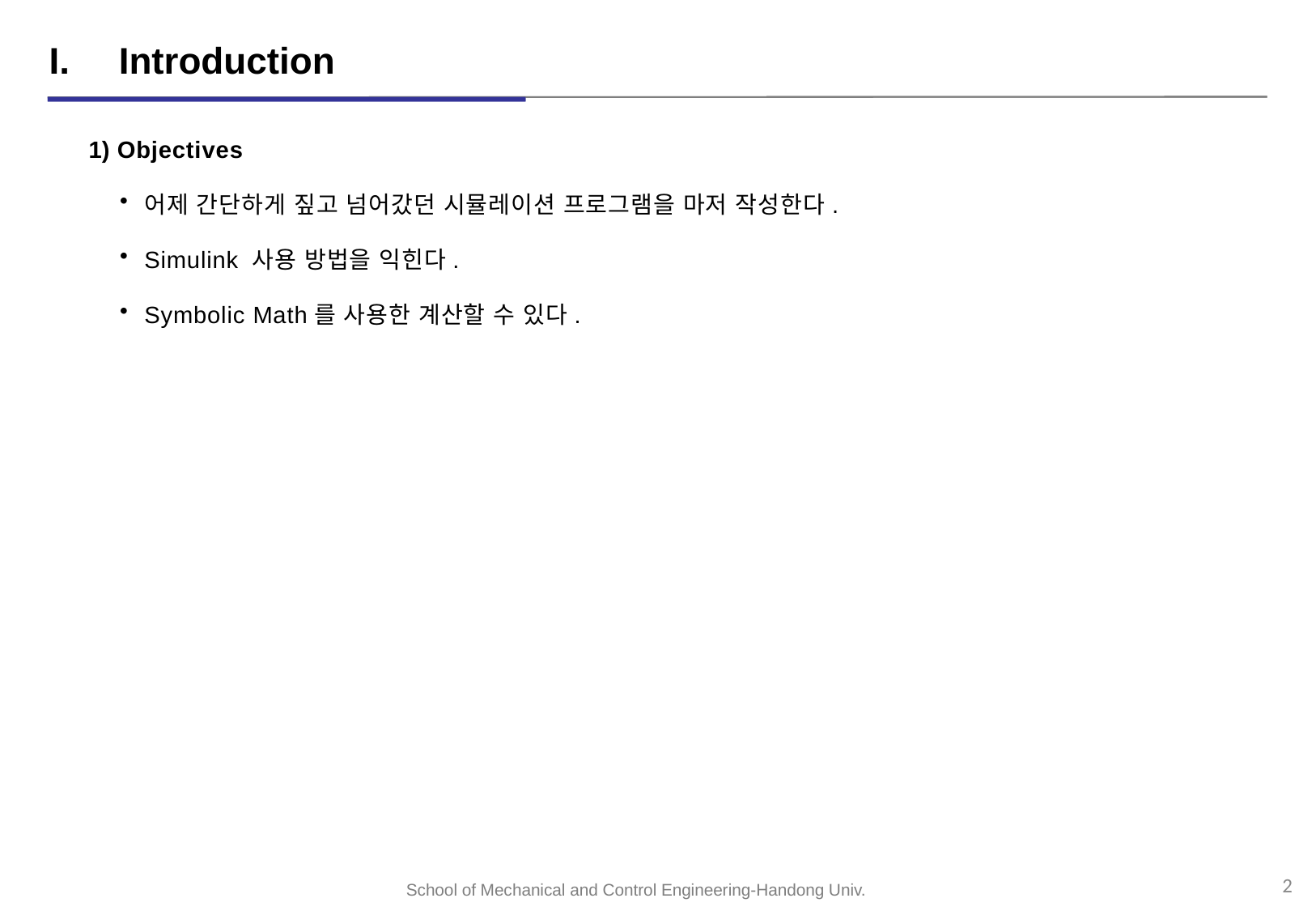

# I.	Introduction

Objectives
어제 간단하게 짚고 넘어갔던 시뮬레이션 프로그램을 마저 작성한다.
Simulink 사용 방법을 익힌다.
Symbolic Math를 사용한 계산할 수 있다.
2
School of Mechanical and Control Engineering-Handong Univ.